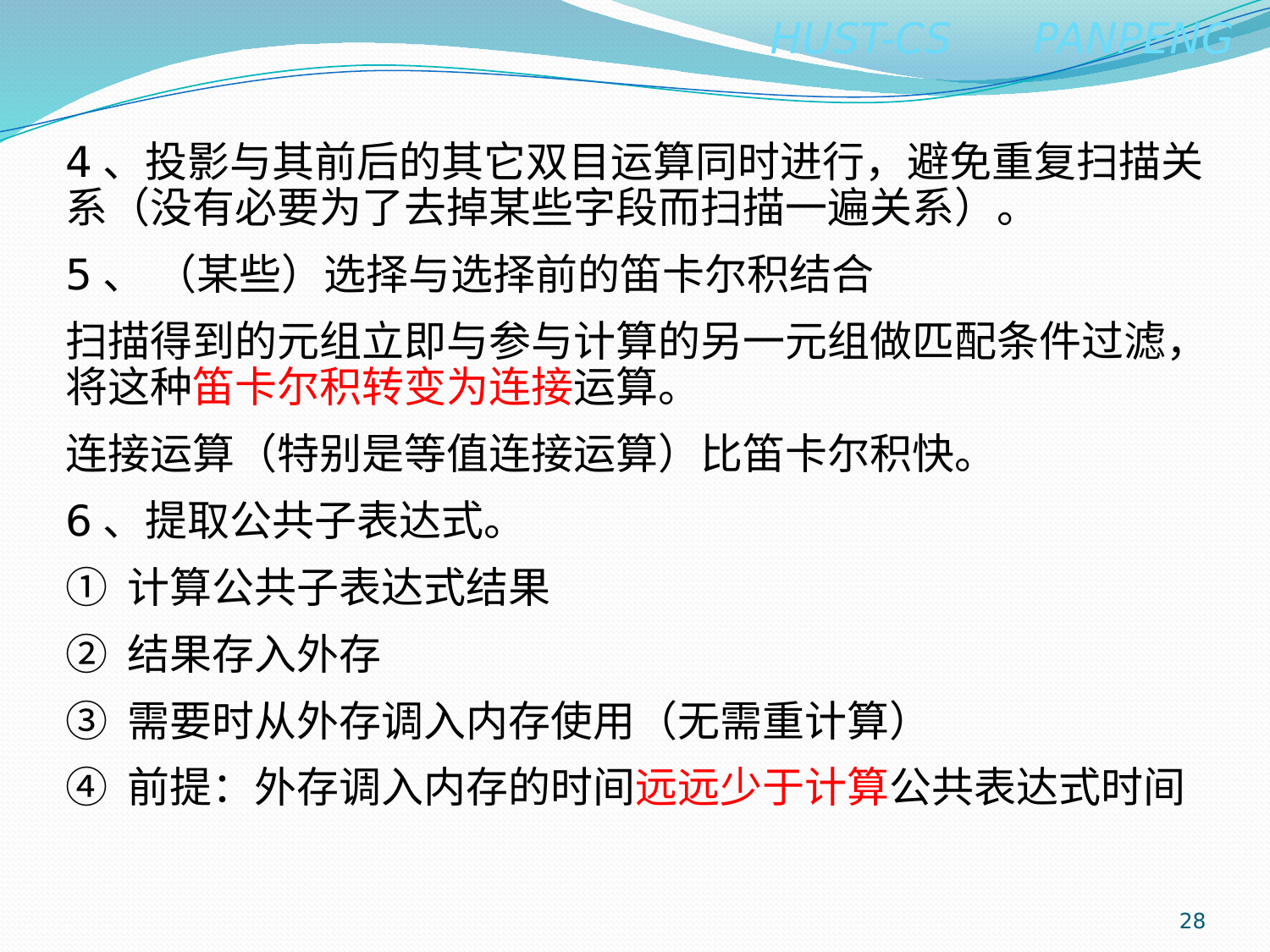

4、投影与其前后的其它双目运算同时进行，避免重复扫描关系（没有必要为了去掉某些字段而扫描一遍关系）。
5、 （某些）选择与选择前的笛卡尔积结合
扫描得到的元组立即与参与计算的另一元组做匹配条件过滤，将这种笛卡尔积转变为连接运算。
连接运算（特别是等值连接运算）比笛卡尔积快。
6、提取公共子表达式。
① 计算公共子表达式结果
② 结果存入外存
③ 需要时从外存调入内存使用（无需重计算）
④ 前提：外存调入内存的时间远远少于计算公共表达式时间
28